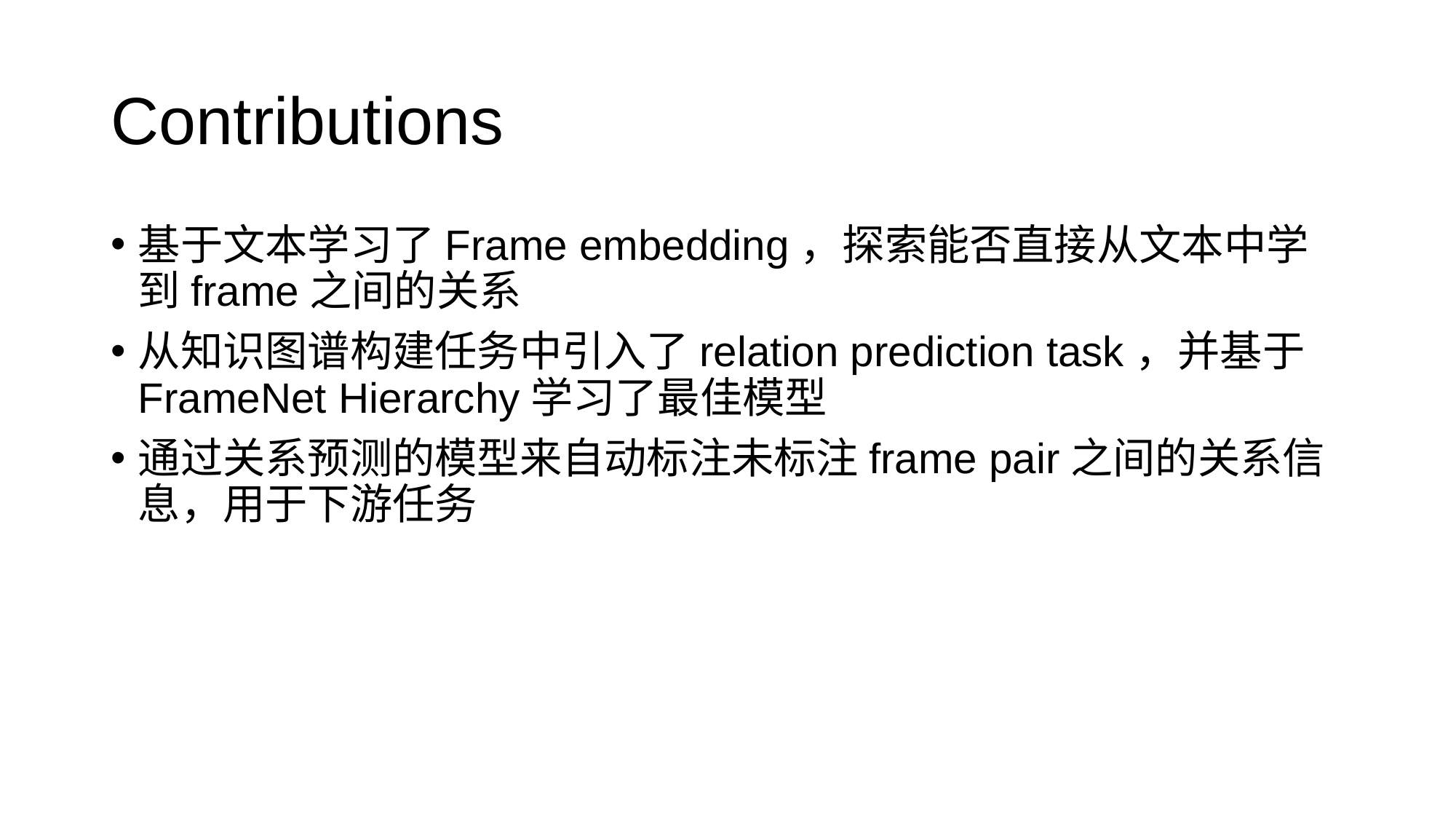

# Contributions
基于文本学习了Frame embedding，探索能否直接从文本中学到frame之间的关系
从知识图谱构建任务中引入了relation prediction task，并基于FrameNet Hierarchy学习了最佳模型
通过关系预测的模型来自动标注未标注frame pair之间的关系信息，用于下游任务